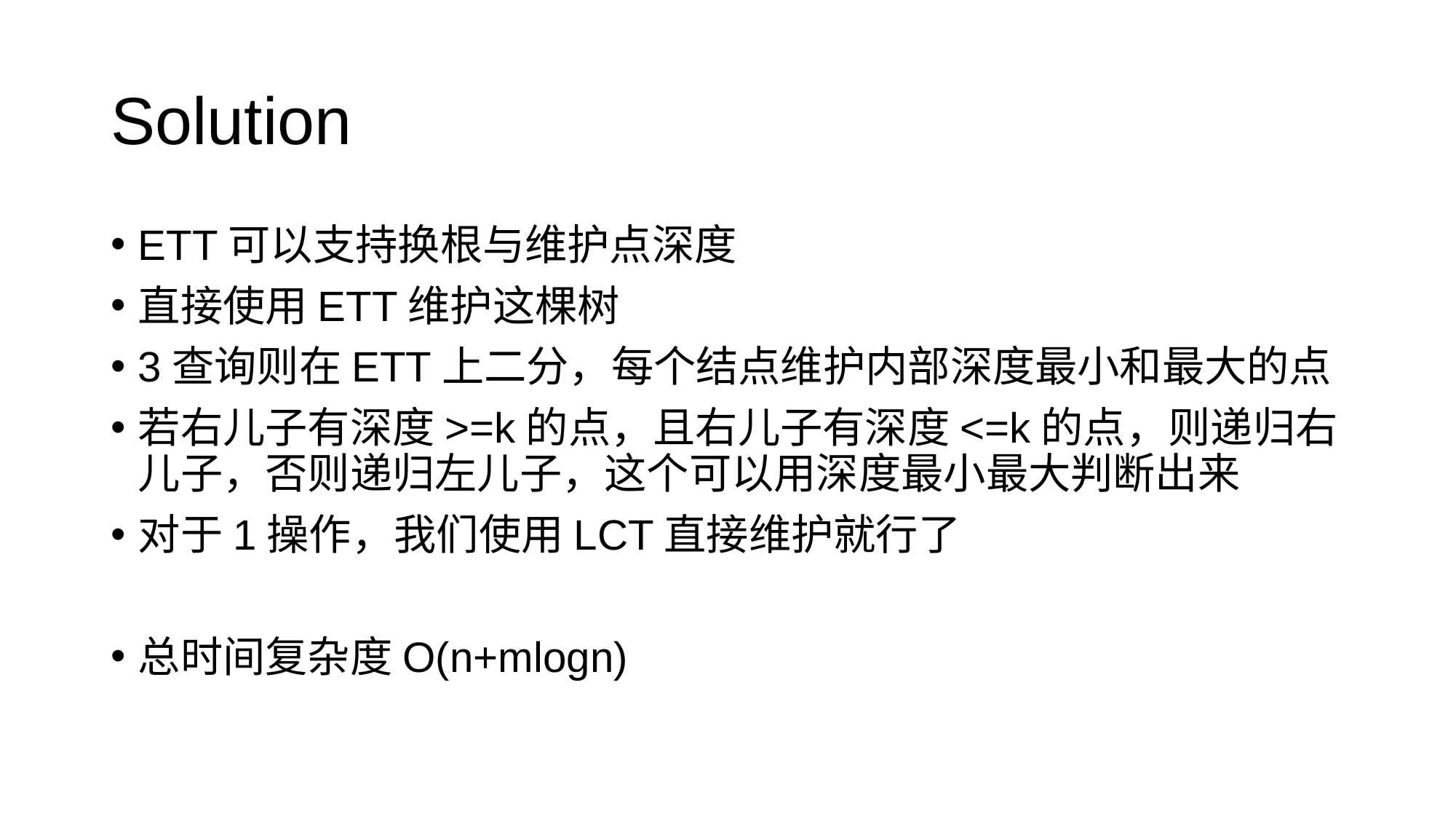

# Solution
ETT可以支持换根与维护点深度
直接使用ETT维护这棵树
3查询则在ETT上二分，每个结点维护内部深度最小和最大的点
若右儿子有深度>=k的点，且右儿子有深度<=k的点，则递归右儿子，否则递归左儿子，这个可以用深度最小最大判断出来
对于1操作，我们使用LCT直接维护就行了

总时间复杂度O(n+mlogn)